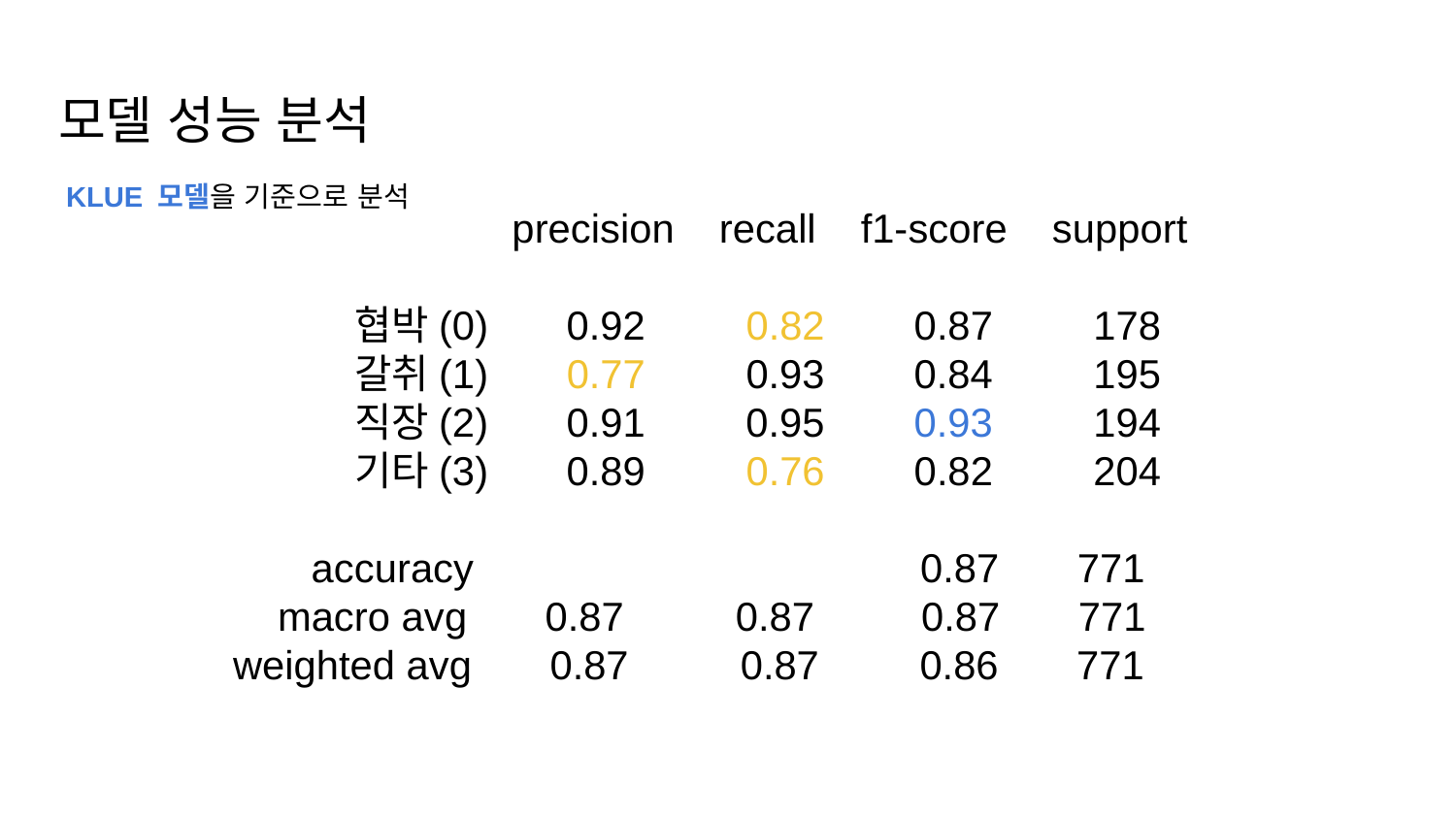

# 모델 성능 분석
KLUE 모델을 기준으로 분석
                         precision    recall    f1-score    support

          협박(0)       0.92         0.82        0.87         178
          갈취(1)       0.77         0.93        0.84         195
          직장(2)       0.91         0.95        0.93         194
          기타(3)       0.89         0.76        0.82         204

       accuracy                                        0.87       771
    macro avg       0.87          0.87          0.87       771
weighted avg       0.87          0.87         0.86       771